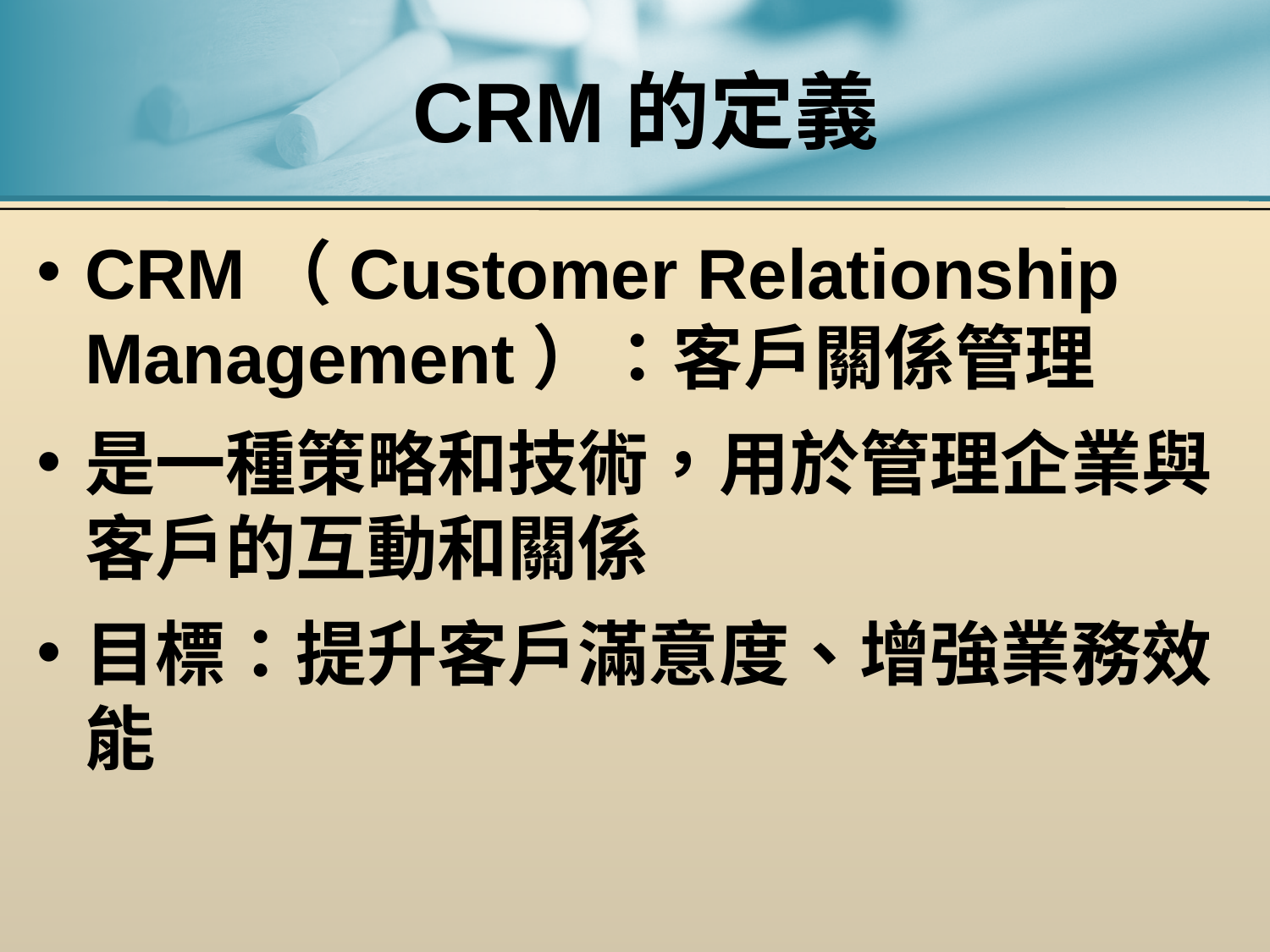

# CRM的定義
CRM（Customer Relationship Management）：客戶關係管理
是一種策略和技術，用於管理企業與客戶的互動和關係
目標：提升客戶滿意度、增強業務效能